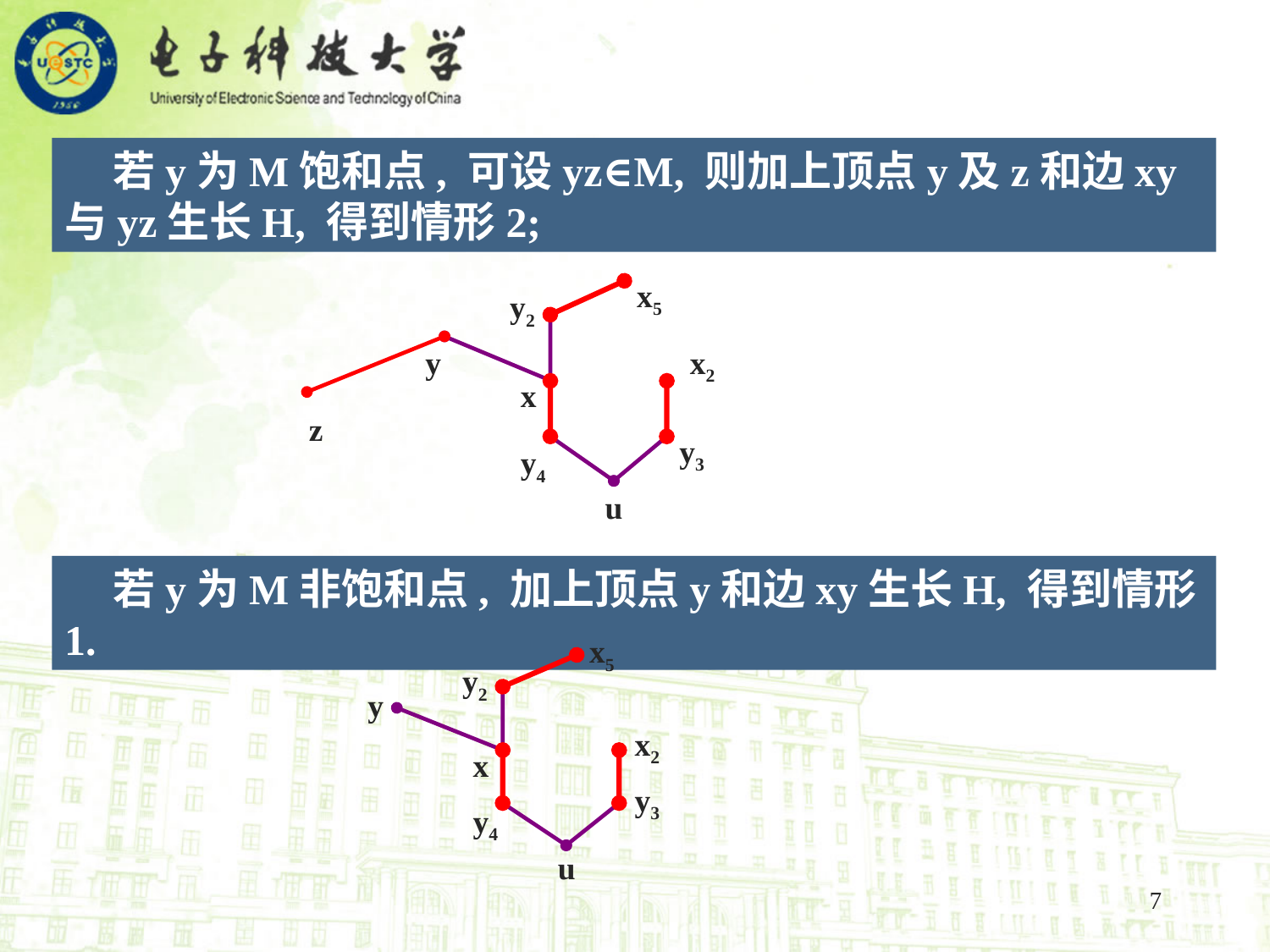

若y为M饱和点, 可设yz∈M, 则加上顶点y及z和边xy与yz生长H, 得到情形2;
x5
y2

x2

y3
y4

u

y

x
z
    若y为M非饱和点, 加上顶点y和边xy生长H, 得到情形1.
x5
y2

x2

y3
y4

u
y

x
7